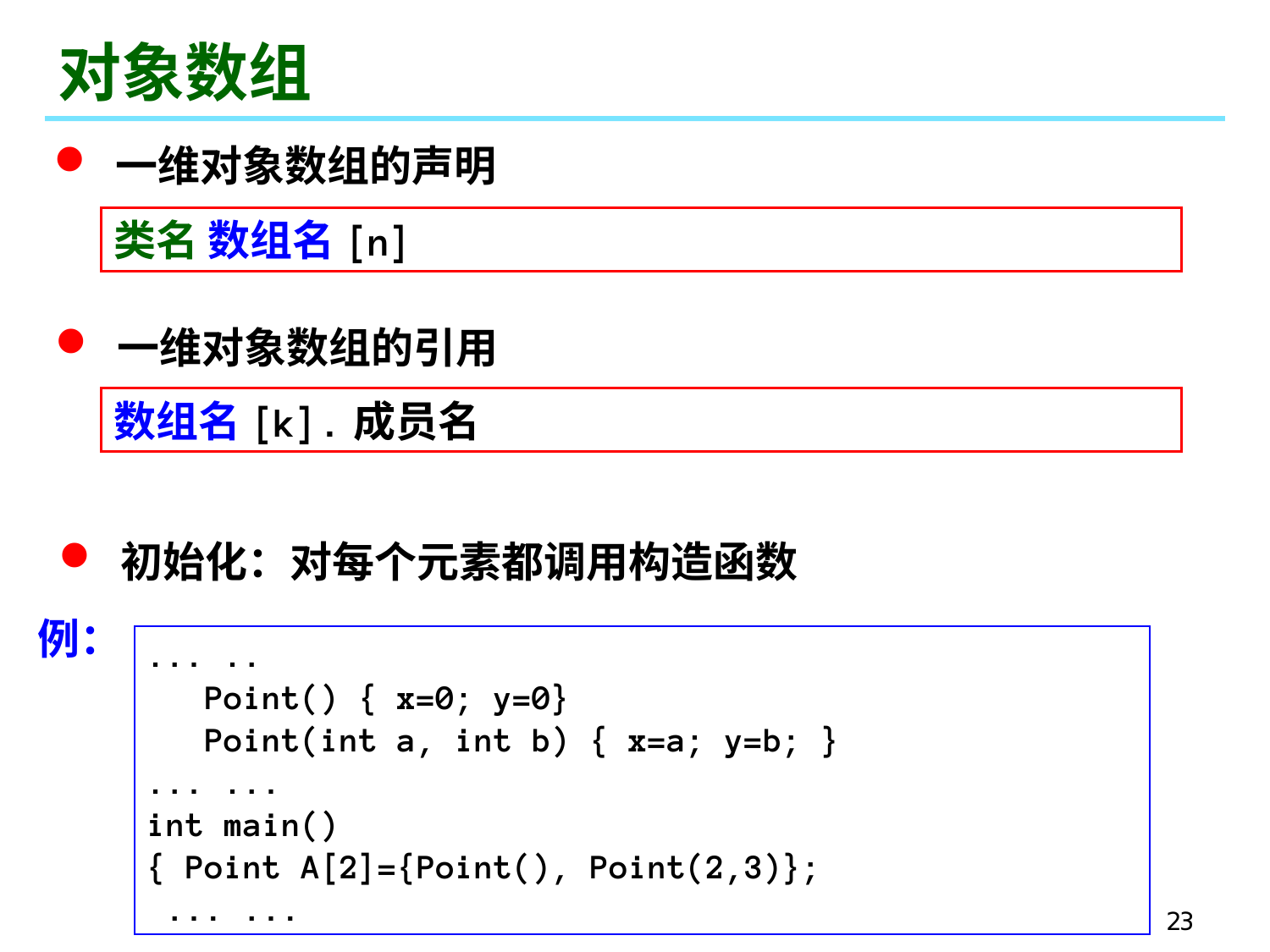

# 对象数组
 一维对象数组的声明
类名 数组名[n]
 一维对象数组的引用
数组名[k].成员名
 初始化：对每个元素都调用构造函数
例：
... ..
   Point() { x=0; y=0}
   Point(int a, int b) { x=a; y=b; }
... ...
int main()
{ Point A[2]={Point(), Point(2,3)};
 ... ...
23